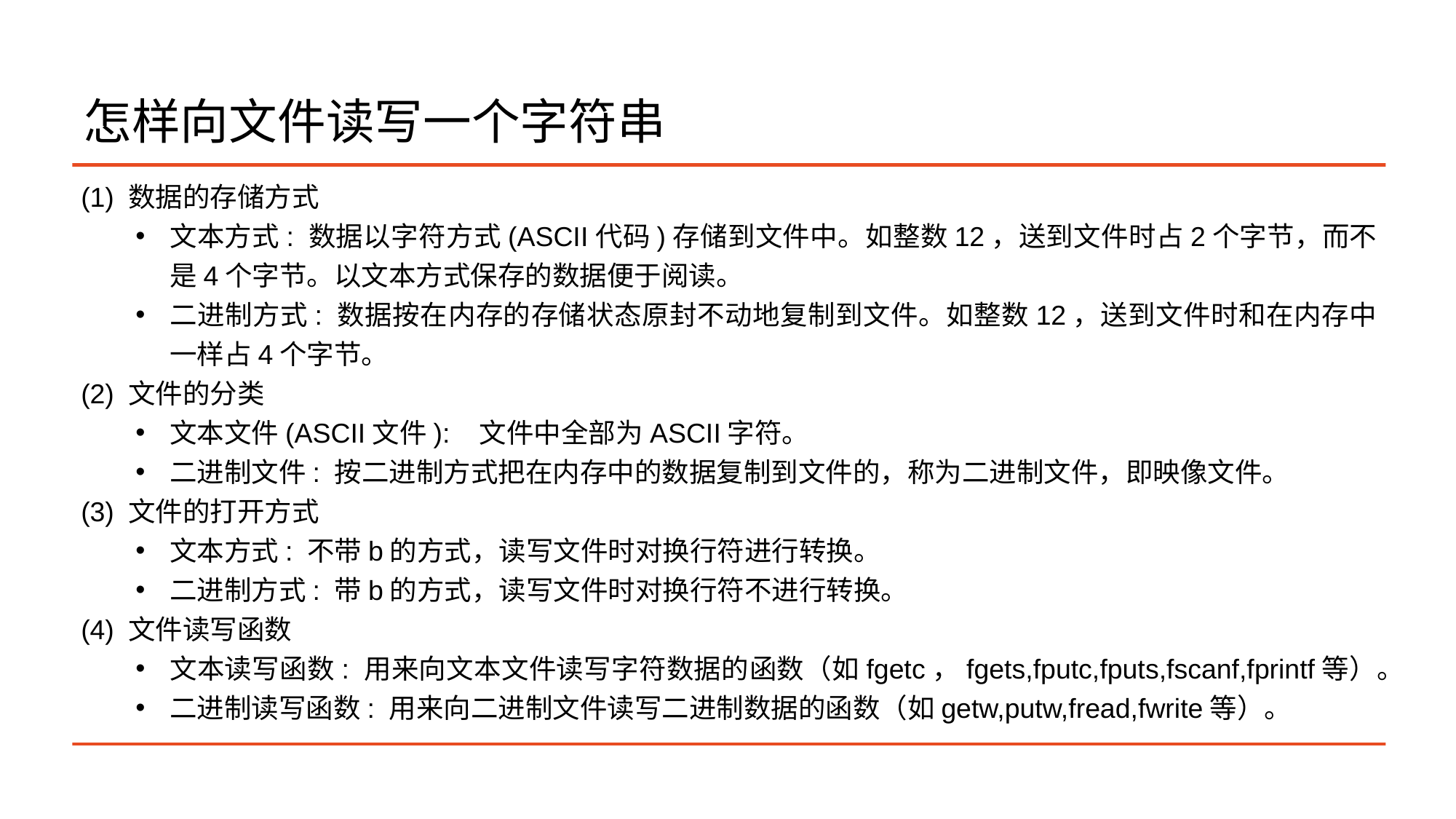

# 怎样向文件读写一个字符串
(1) 数据的存储方式
文本方式: 数据以字符方式(ASCII代码)存储到文件中。如整数12，送到文件时占2个字节，而不是4个字节。以文本方式保存的数据便于阅读。
二进制方式: 数据按在内存的存储状态原封不动地复制到文件。如整数12，送到文件时和在内存中一样占4个字节。
(2) 文件的分类
文本文件(ASCII文件):   文件中全部为ASCII字符。
二进制文件: 按二进制方式把在内存中的数据复制到文件的，称为二进制文件，即映像文件。
(3) 文件的打开方式
文本方式: 不带b的方式，读写文件时对换行符进行转换。
二进制方式: 带b的方式，读写文件时对换行符不进行转换。
(4) 文件读写函数
文本读写函数: 用来向文本文件读写字符数据的函数（如fgetc，fgets,fputc,fputs,fscanf,fprintf等）。
二进制读写函数: 用来向二进制文件读写二进制数据的函数（如getw,putw,fread,fwrite等）。